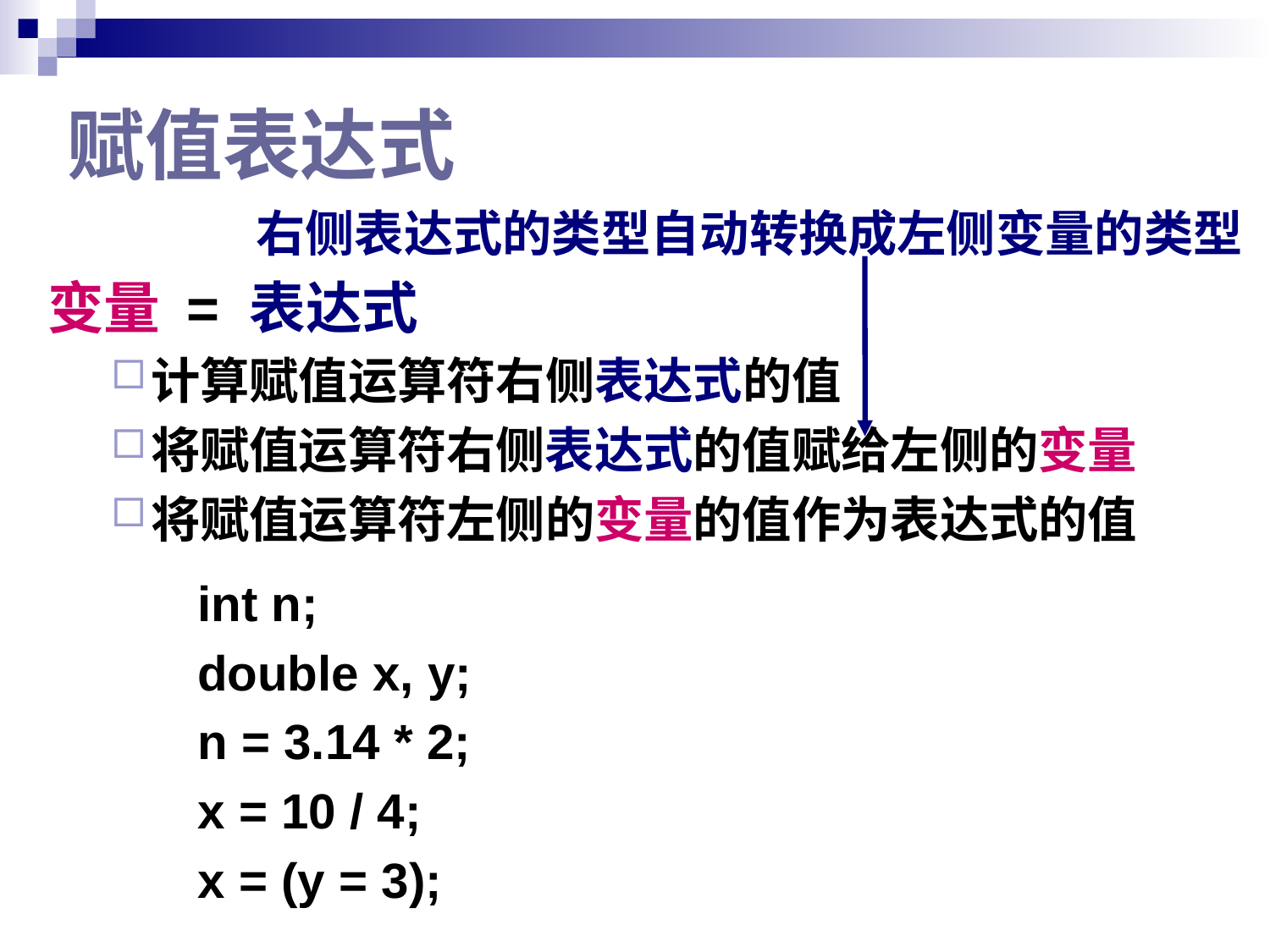

# 赋值表达式
右侧表达式的类型自动转换成左侧变量的类型

变量 = 表达式
计算赋值运算符右侧表达式的值
将赋值运算符右侧表达式的值赋给左侧的变量
将赋值运算符左侧的变量的值作为表达式的值
int n;
double x, y;
n = 3.14 * 2;
x = 10 / 4;
x = (y = 3);